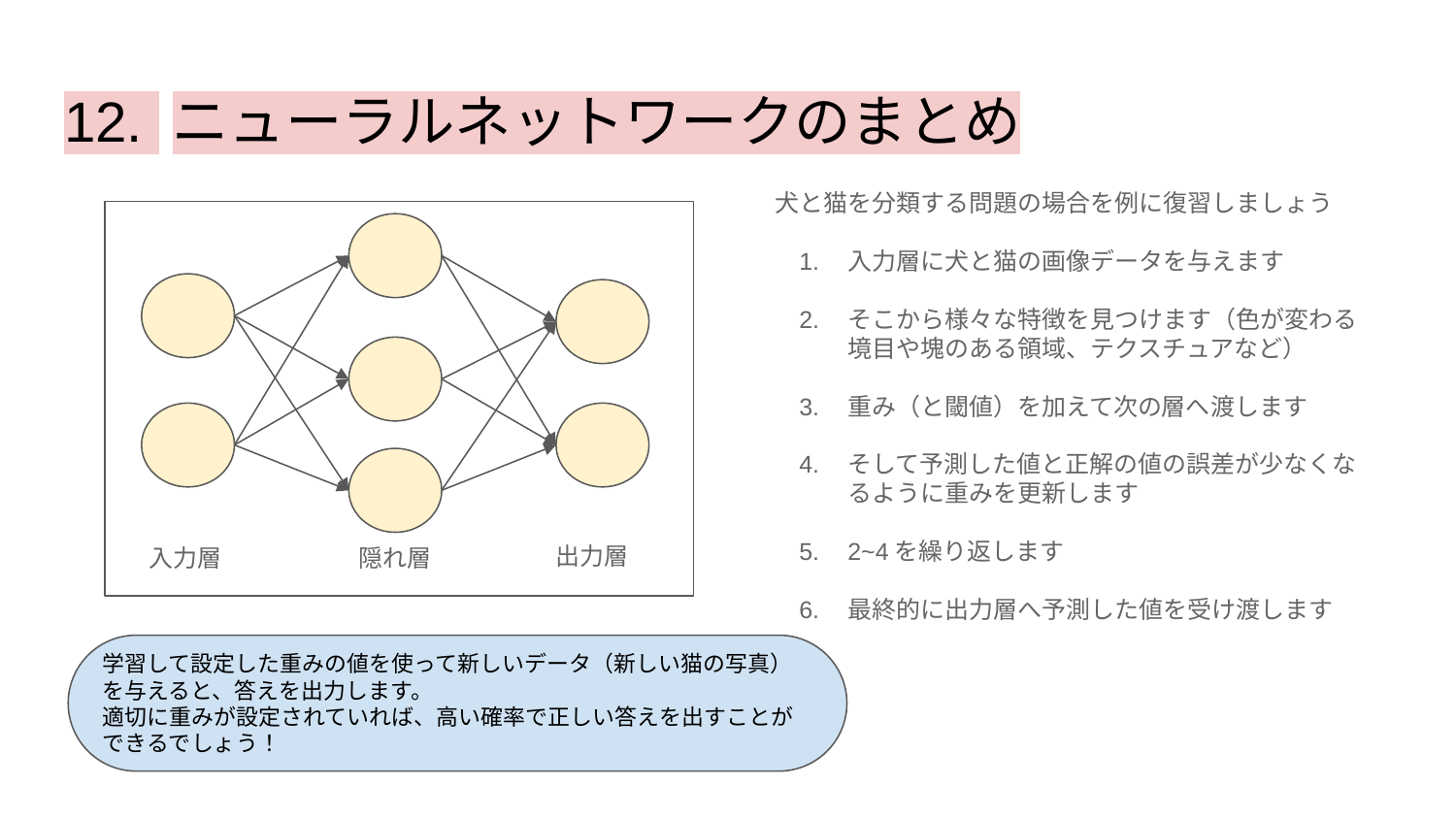

# 12. ニューラルネットワークのまとめ
犬と猫を分類する問題の場合を例に復習しましょう

入力層に犬と猫の画像データを与えます

そこから様々な特徴を見つけます（色が変わる境目や塊のある領域、テクスチュアなど）

重み（と閾値）を加えて次の層へ渡します

そして予測した値と正解の値の誤差が少なくなるように重みを更新します

2~4を繰り返します

最終的に出力層へ予測した値を受け渡します

出力層
入力層
隠れ層
学習して設定した重みの値を使って新しいデータ（新しい猫の写真）を与えると、答えを出力します。
適切に重みが設定されていれば、高い確率で正しい答えを出すことができるでしょう！